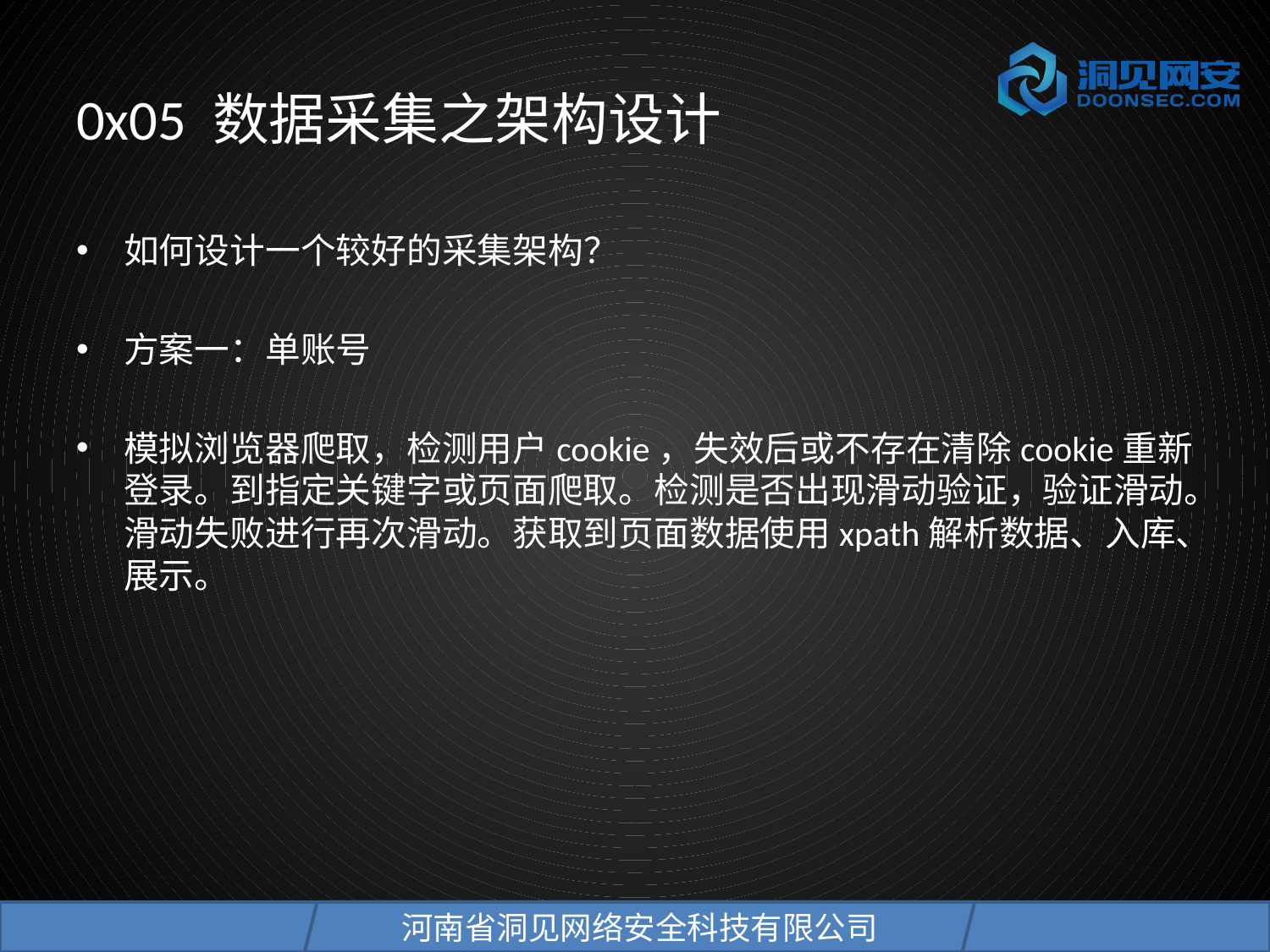

# 0x05 数据采集之架构设计
如何设计一个较好的采集架构？

方案一：单账号

模拟浏览器爬取，检测用户cookie，失效后或不存在清除cookie重新登录。到指定关键字或页面爬取。检测是否出现滑动验证，验证滑动。滑动失败进行再次滑动。获取到页面数据使用xpath解析数据、入库、展示。